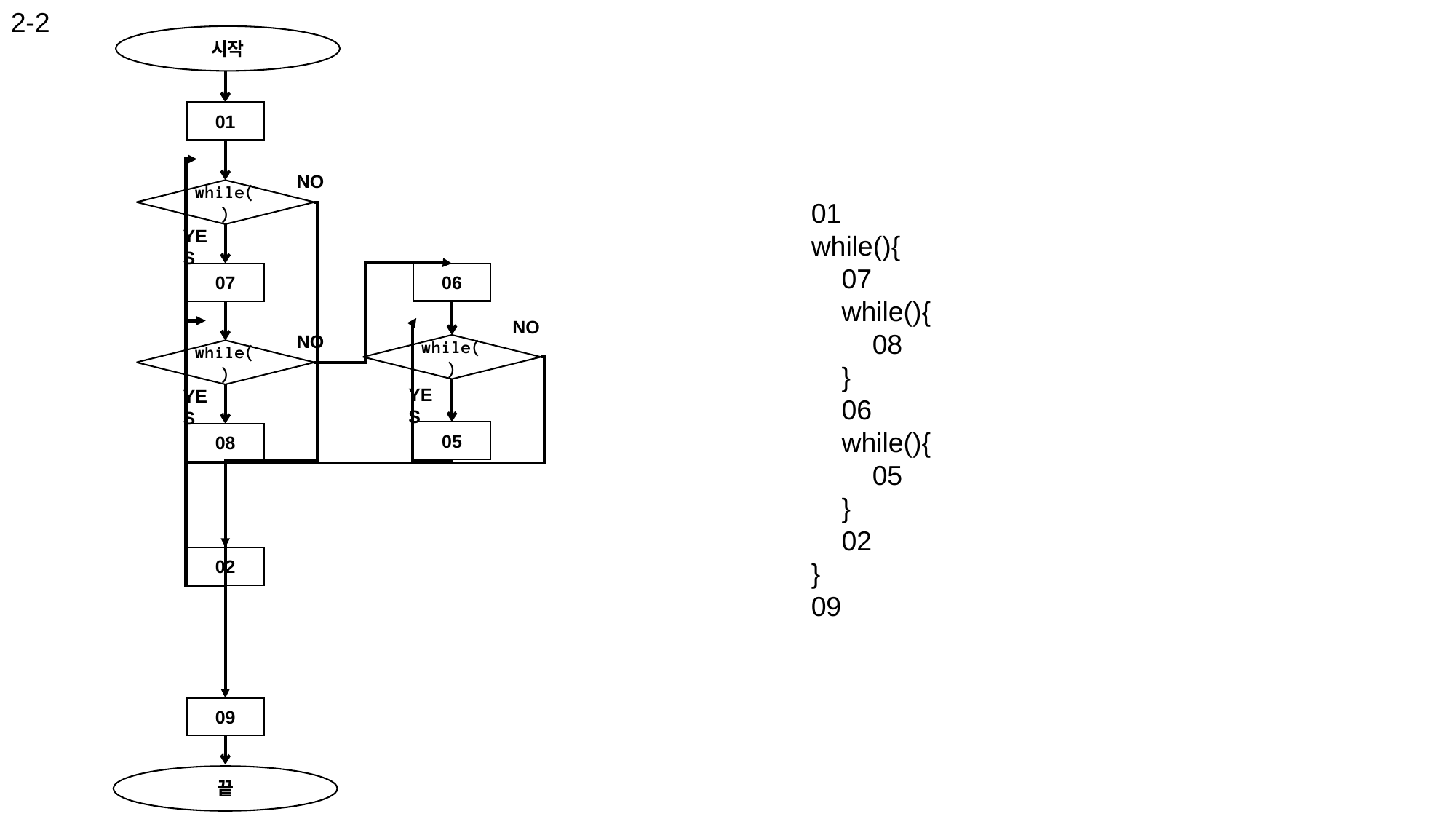

2-2
시작
01
NO
while()
01
while(){
    07
    while(){
        08
    }
    06
    while(){
        05
    }
    02
}
09
YES
06
07
NO
NO
while()
while()
YES
YES
05
08
02
09
끝